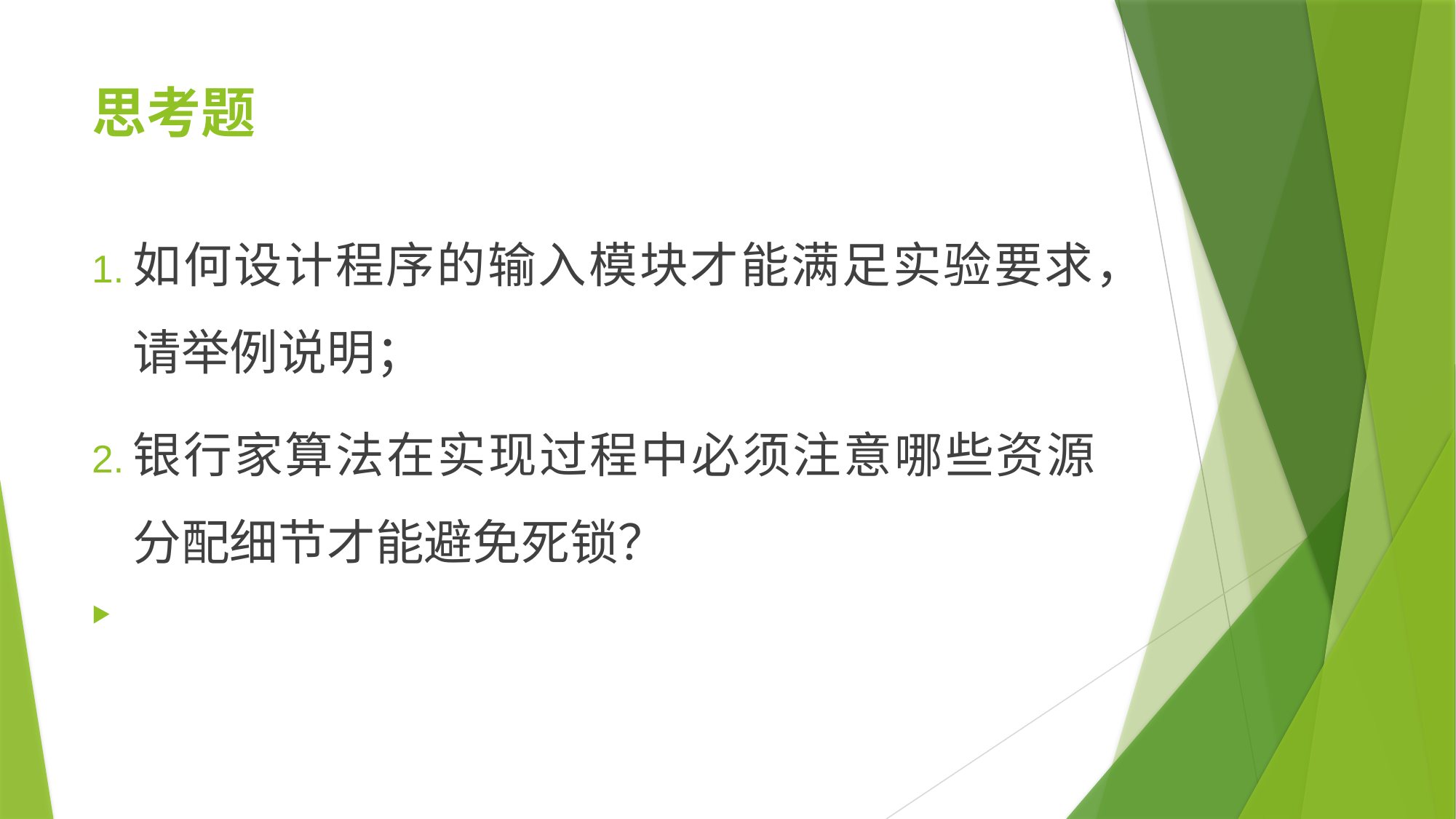

# 思考题
如何设计程序的输入模块才能满足实验要求，请举例说明；
银行家算法在实现过程中必须注意哪些资源分配细节才能避免死锁？